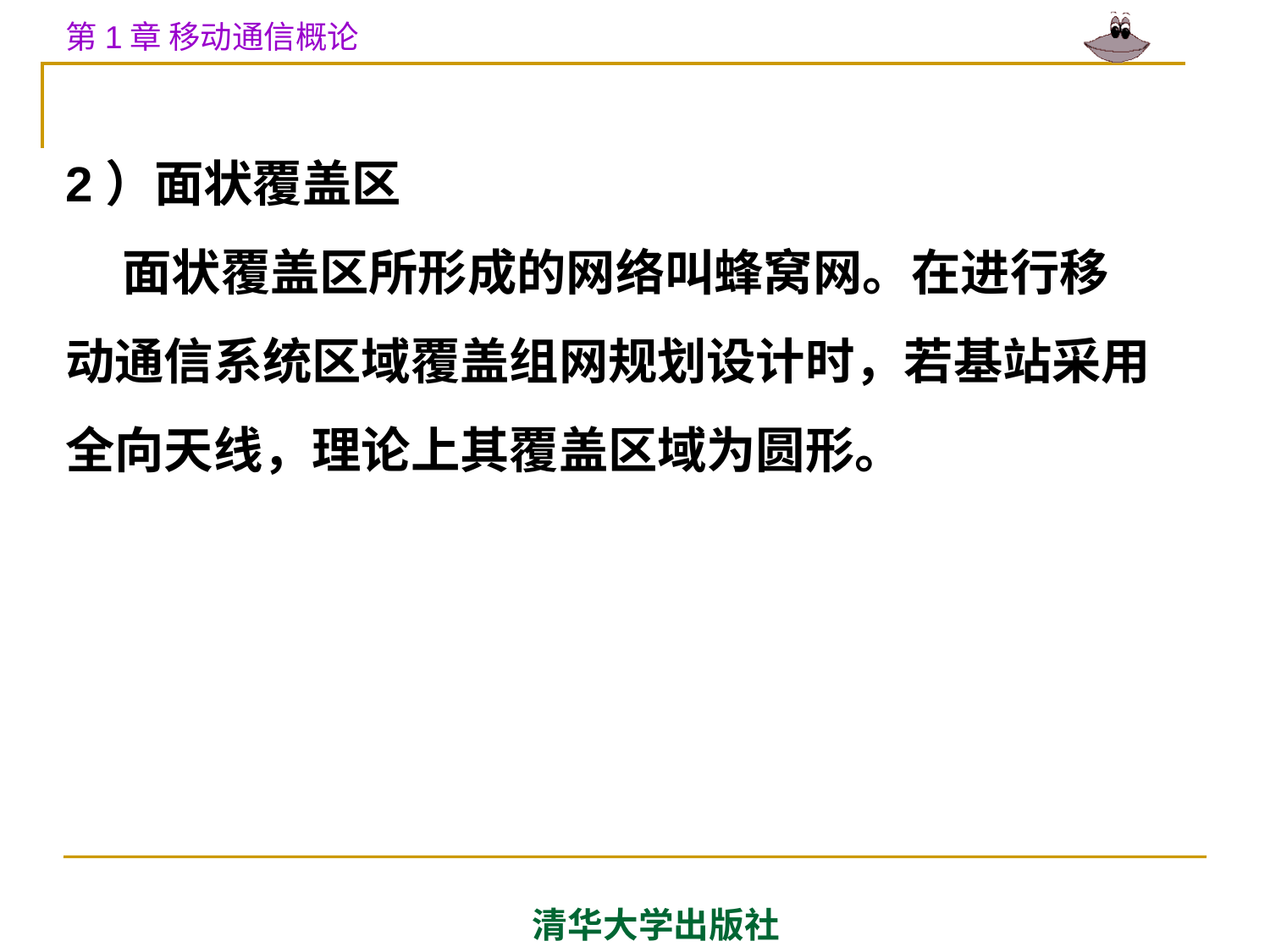

2、小区制
2）面状覆盖区
    面状覆盖区所形成的网络叫蜂窝网。在进行移动通信系统区域覆盖组网规划设计时，若基站采用全向天线，理论上其覆盖区域为圆形。